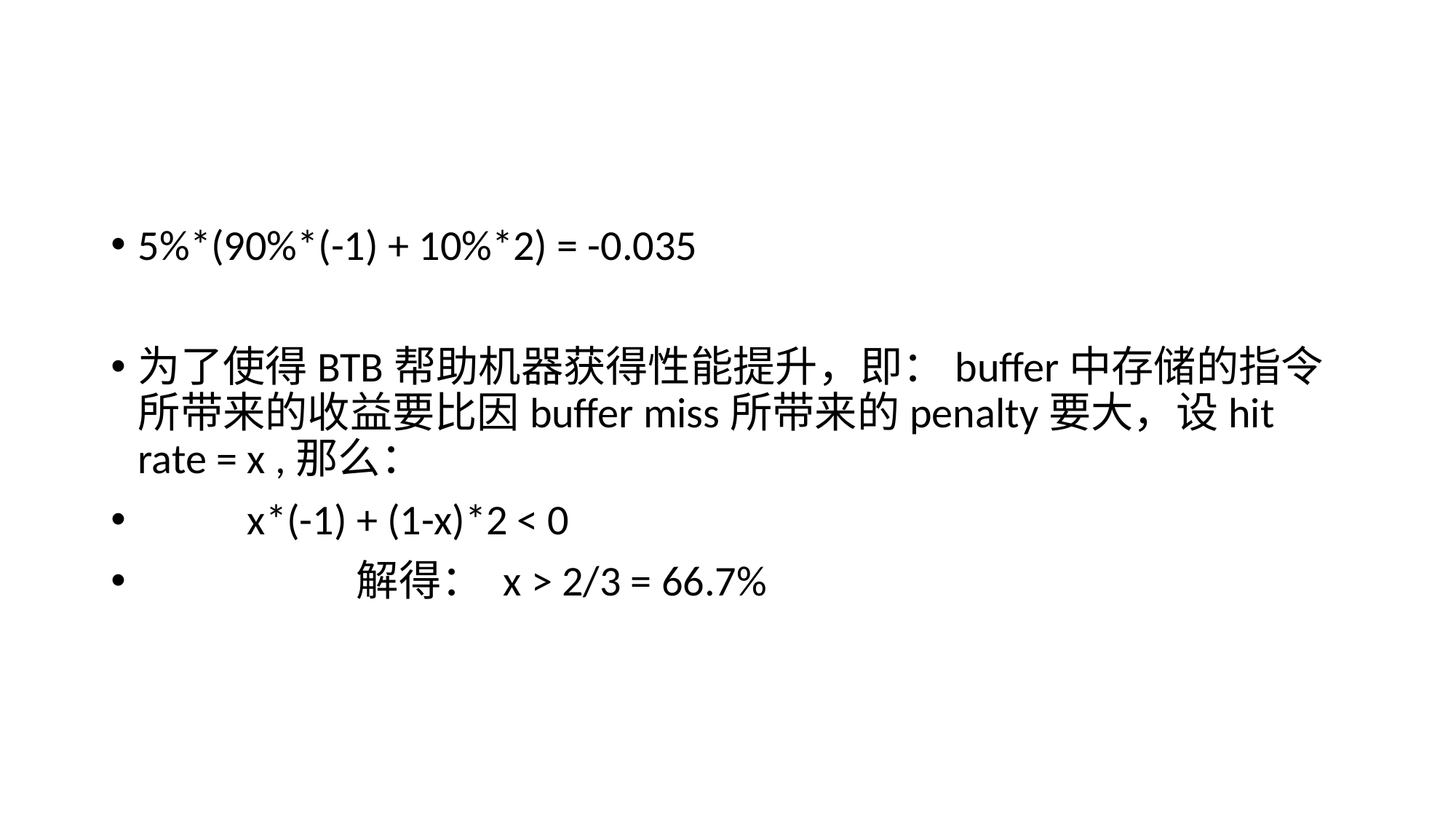

#
5%*(90%*(-1) + 10%*2) = -0.035

为了使得BTB帮助机器获得性能提升，即：buffer中存储的指令所带来的收益要比因buffer miss所带来的penalty要大，设hit rate = x ,那么：
	x*(-1) + (1-x)*2 < 0
		解得： x > 2/3 = 66.7%